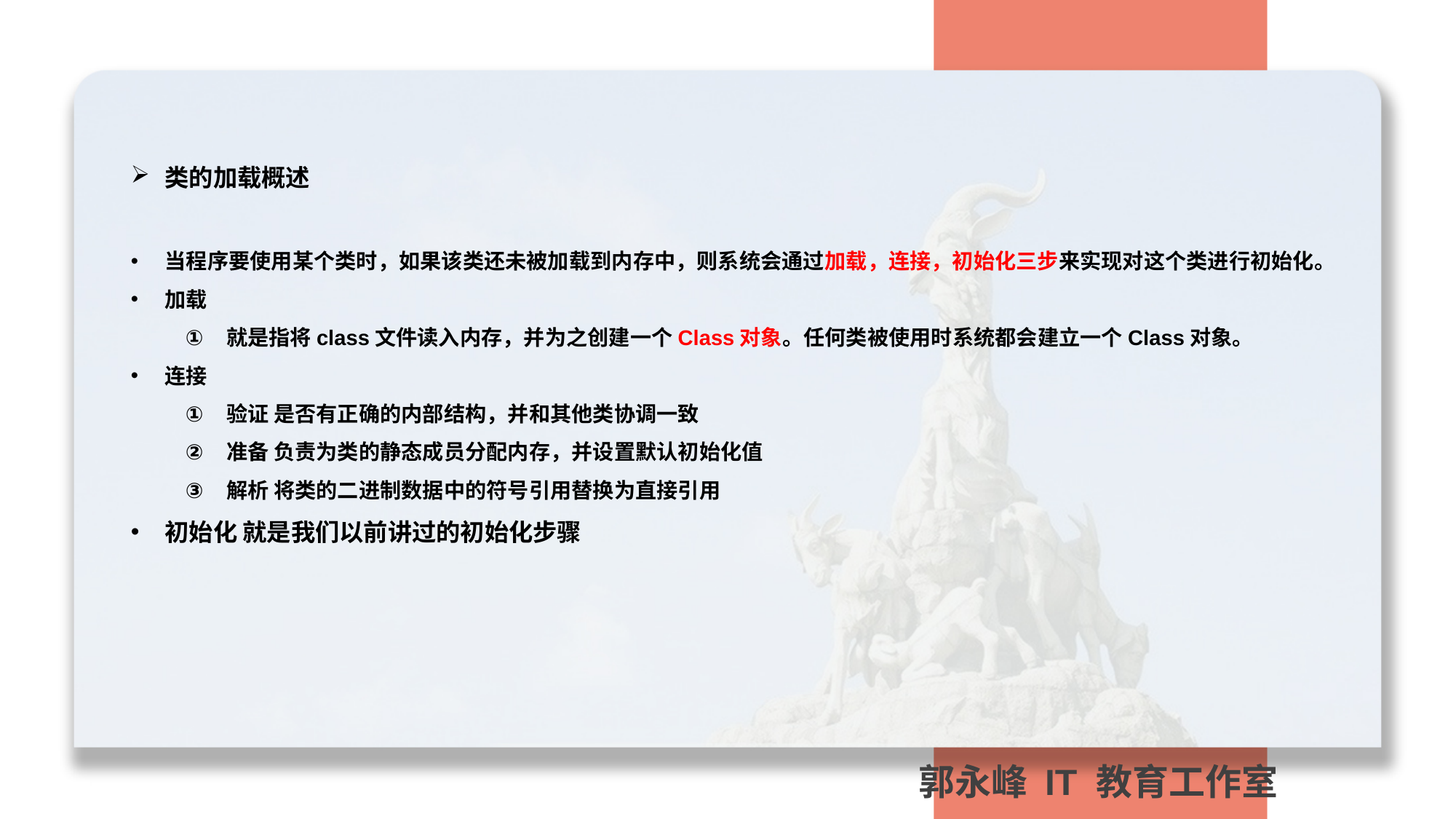

类的加载概述

当程序要使用某个类时，如果该类还未被加载到内存中，则系统会通过加载，连接，初始化三步来实现对这个类进行初始化。
加载
就是指将class文件读入内存，并为之创建一个Class对象。任何类被使用时系统都会建立一个Class对象。
连接
验证 是否有正确的内部结构，并和其他类协调一致
准备 负责为类的静态成员分配内存，并设置默认初始化值
解析 将类的二进制数据中的符号引用替换为直接引用
初始化 就是我们以前讲过的初始化步骤